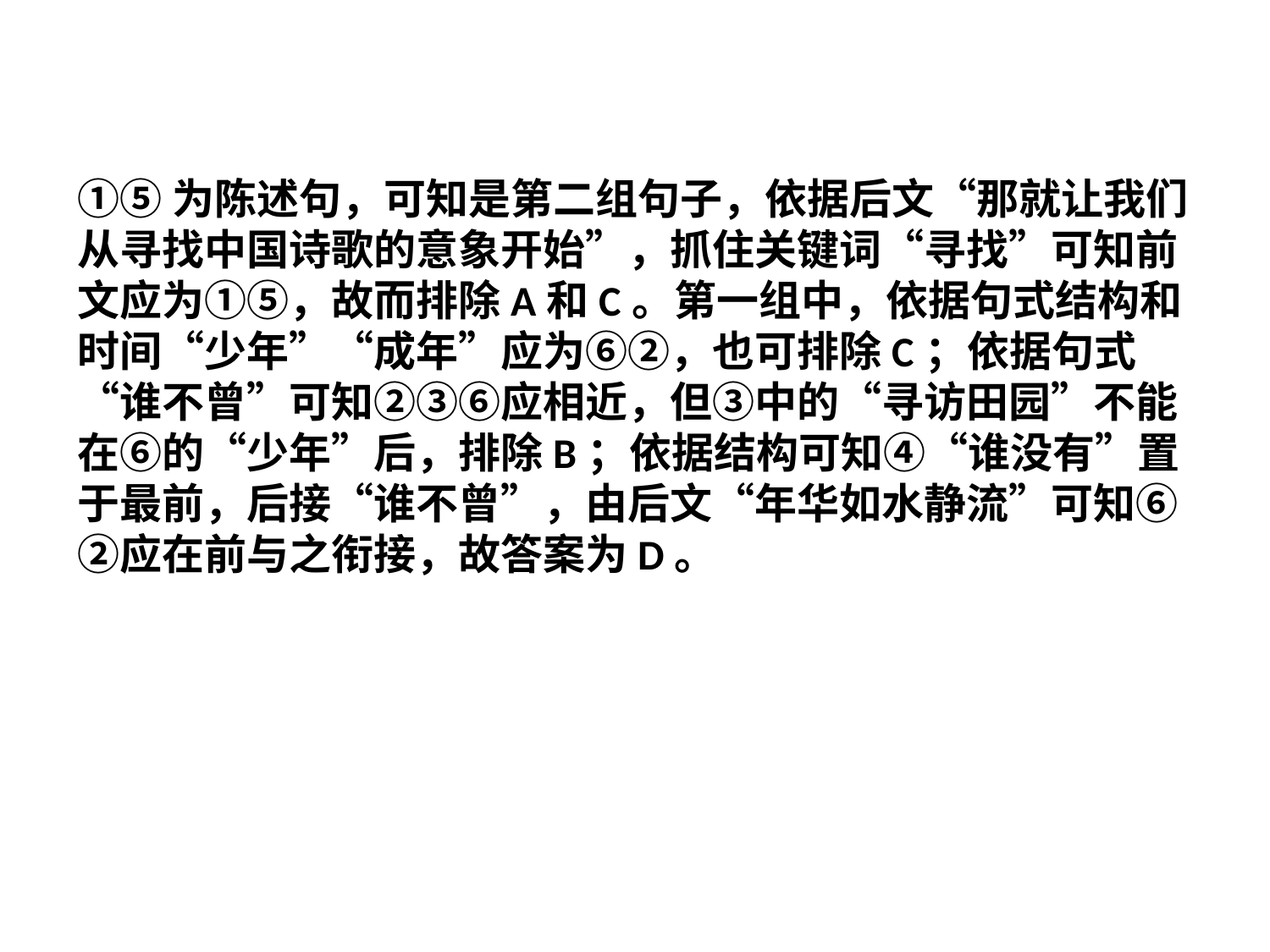

①⑤为陈述句，可知是第二组句子，依据后文“那就让我们从寻找中国诗歌的意象开始”，抓住关键词“寻找”可知前文应为①⑤，故而排除A和C。第一组中，依据句式结构和时间“少年”“成年”应为⑥②，也可排除C；依据句式“谁不曾”可知②③⑥应相近，但③中的“寻访田园”不能在⑥的“少年”后，排除B；依据结构可知④“谁没有”置于最前，后接“谁不曾”，由后文“年华如水静流”可知⑥②应在前与之衔接，故答案为D。